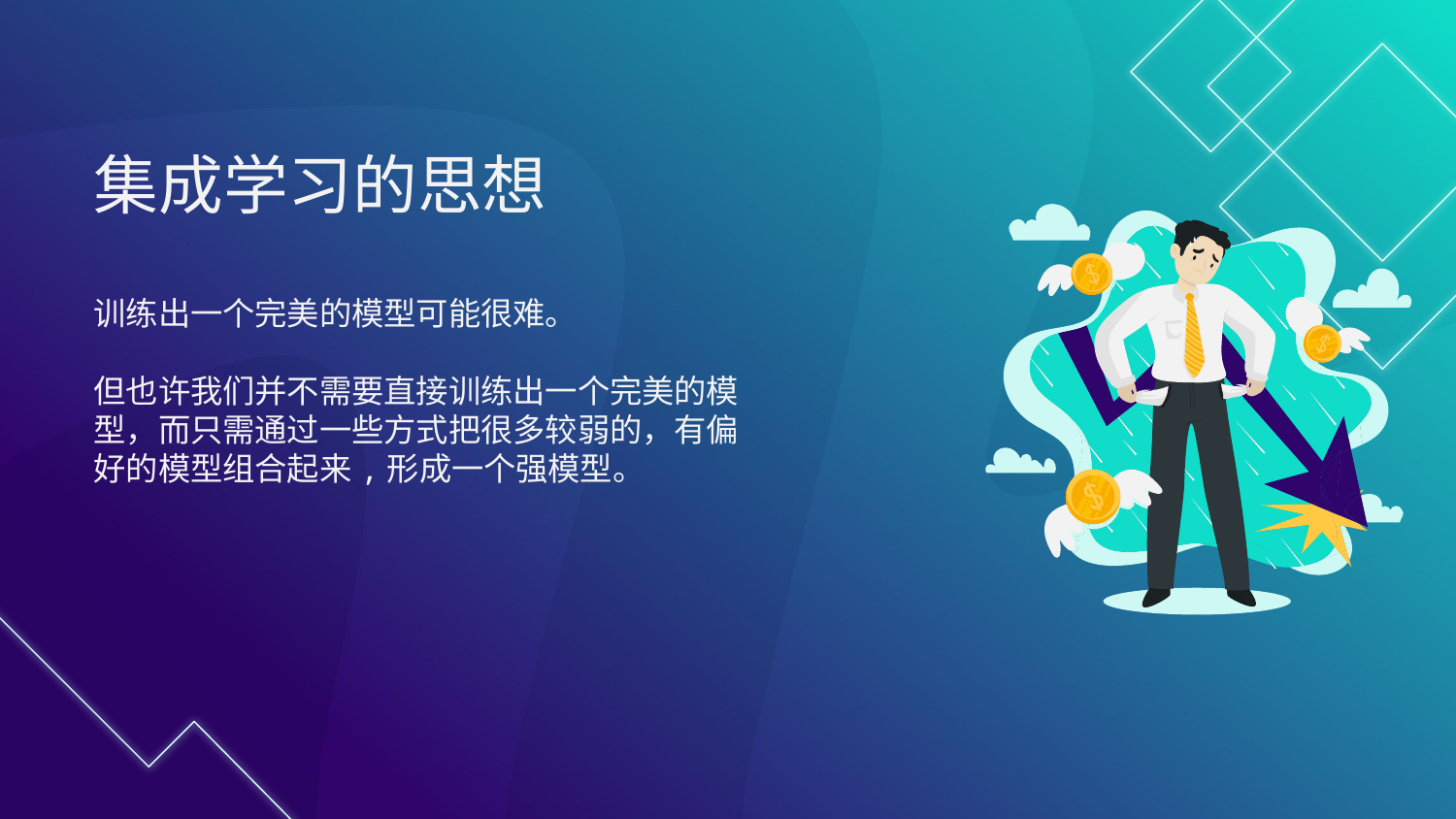

# 集成学习的思想
训练出一个完美的模型可能很难。

但也许我们并不需要直接训练出一个完美的模型，而只需通过一些方式把很多较弱的，有偏好的模型组合起来,形成一个强模型。